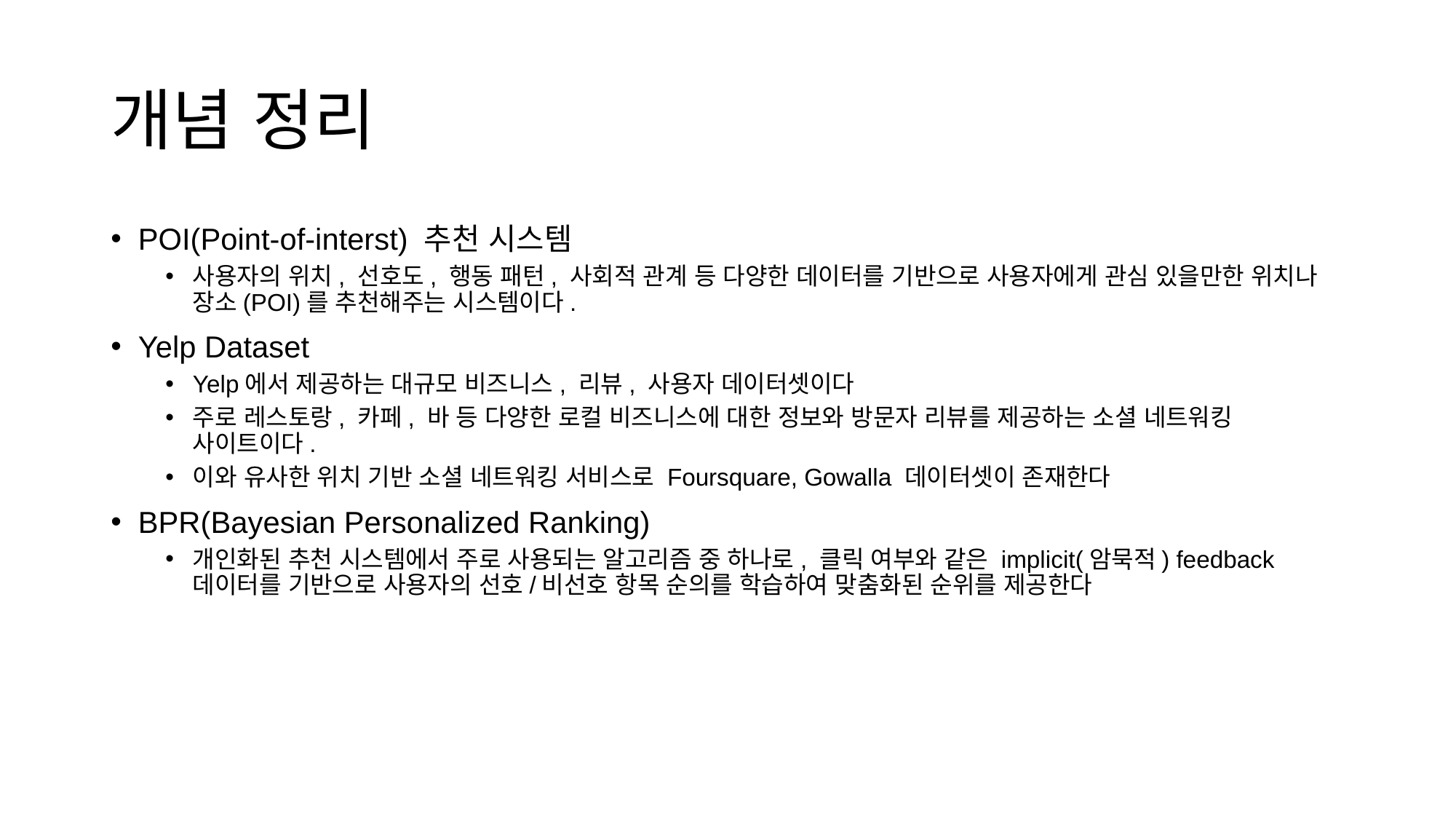

# 개념 정리
POI(Point-of-interst) 추천 시스템
사용자의 위치, 선호도, 행동 패턴, 사회적 관계 등 다양한 데이터를 기반으로 사용자에게 관심 있을만한 위치나 장소(POI)를 추천해주는 시스템이다.
Yelp Dataset
Yelp에서 제공하는 대규모 비즈니스, 리뷰, 사용자 데이터셋이다
주로 레스토랑, 카페, 바 등 다양한 로컬 비즈니스에 대한 정보와 방문자 리뷰를 제공하는 소셜 네트워킹 사이트이다.
이와 유사한 위치 기반 소셜 네트워킹 서비스로 Foursquare, Gowalla 데이터셋이 존재한다
BPR(Bayesian Personalized Ranking)
개인화된 추천 시스템에서 주로 사용되는 알고리즘 중 하나로, 클릭 여부와 같은 implicit(암묵적) feedback 데이터를 기반으로 사용자의 선호/비선호 항목 순의를 학습하여 맞춤화된 순위를 제공한다